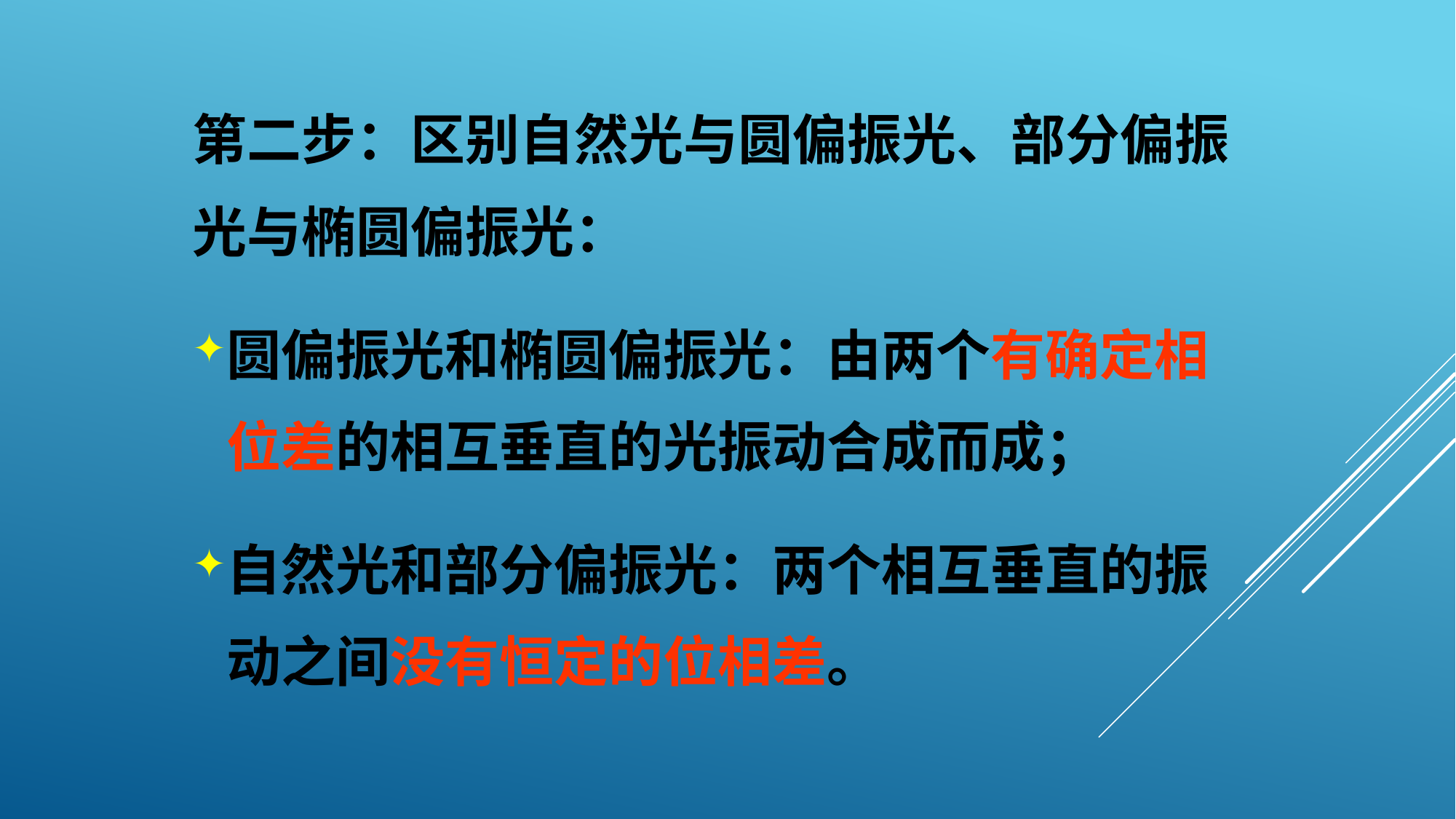

第二步：区别自然光与圆偏振光、部分偏振光与椭圆偏振光：
圆偏振光和椭圆偏振光：由两个有确定相位差的相互垂直的光振动合成而成；
自然光和部分偏振光：两个相互垂直的振动之间没有恒定的位相差。